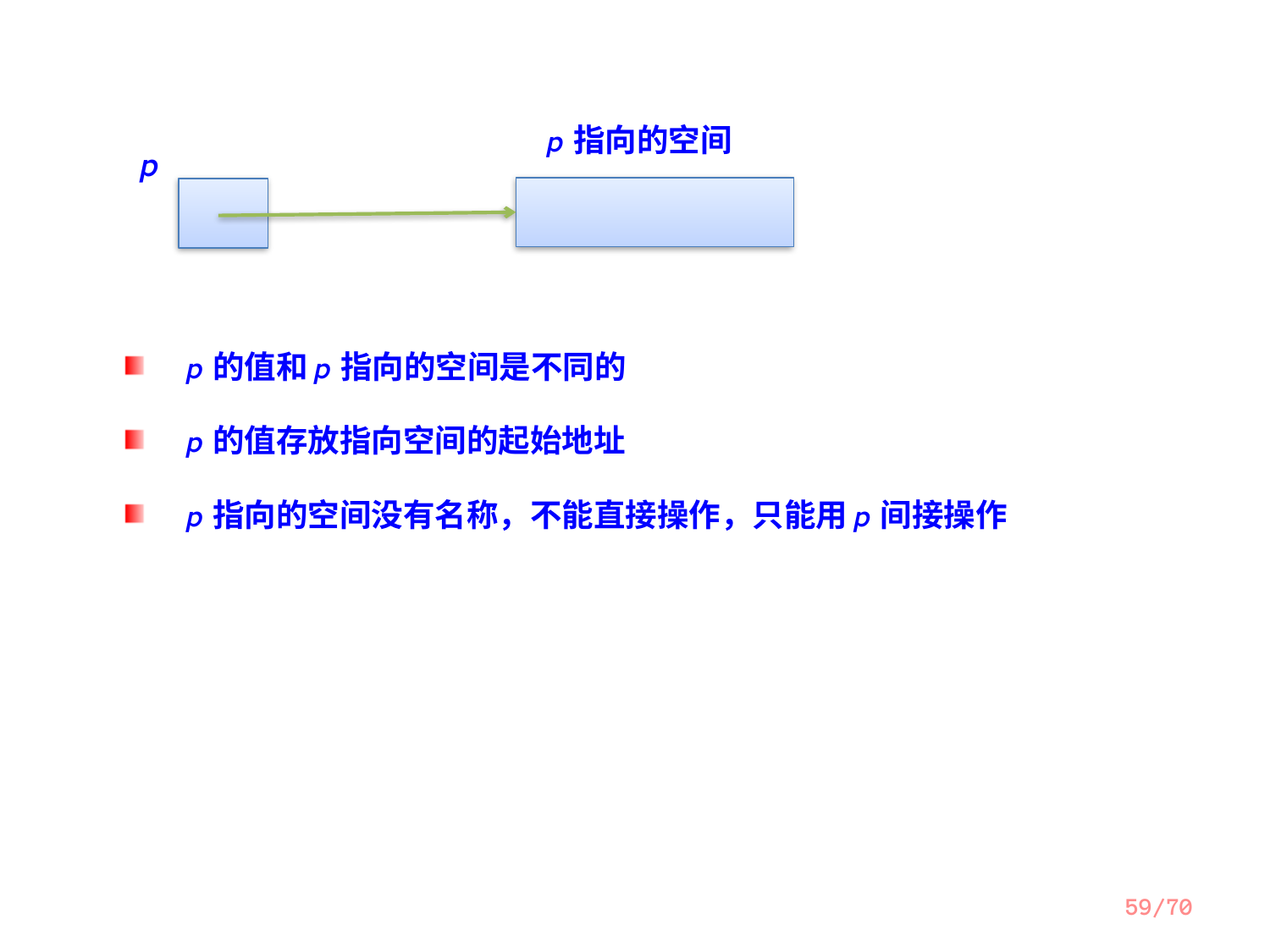

p指向的空间
p

p的值和p指向的空间是不同的
p的值存放指向空间的起始地址
p指向的空间没有名称，不能直接操作，只能用p间接操作
59/70